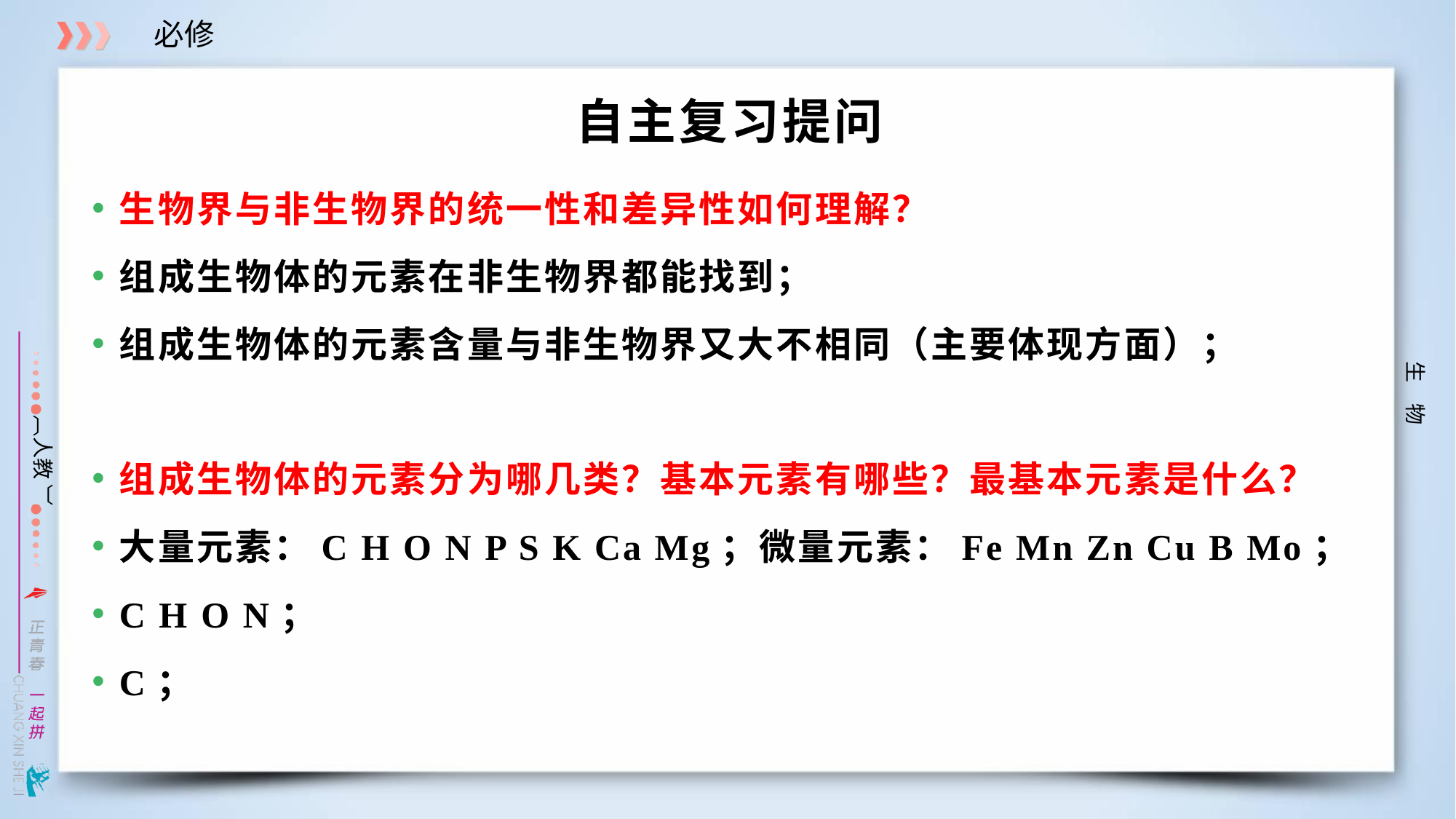

# 自主复习提问
生物界与非生物界的统一性和差异性如何理解？
组成生物体的元素在非生物界都能找到；
组成生物体的元素含量与非生物界又大不相同（主要体现方面）；

组成生物体的元素分为哪几类？基本元素有哪些？最基本元素是什么？
大量元素：C H O N P S K Ca Mg；微量元素：Fe Mn Zn Cu B Mo；
C H O N；
C；